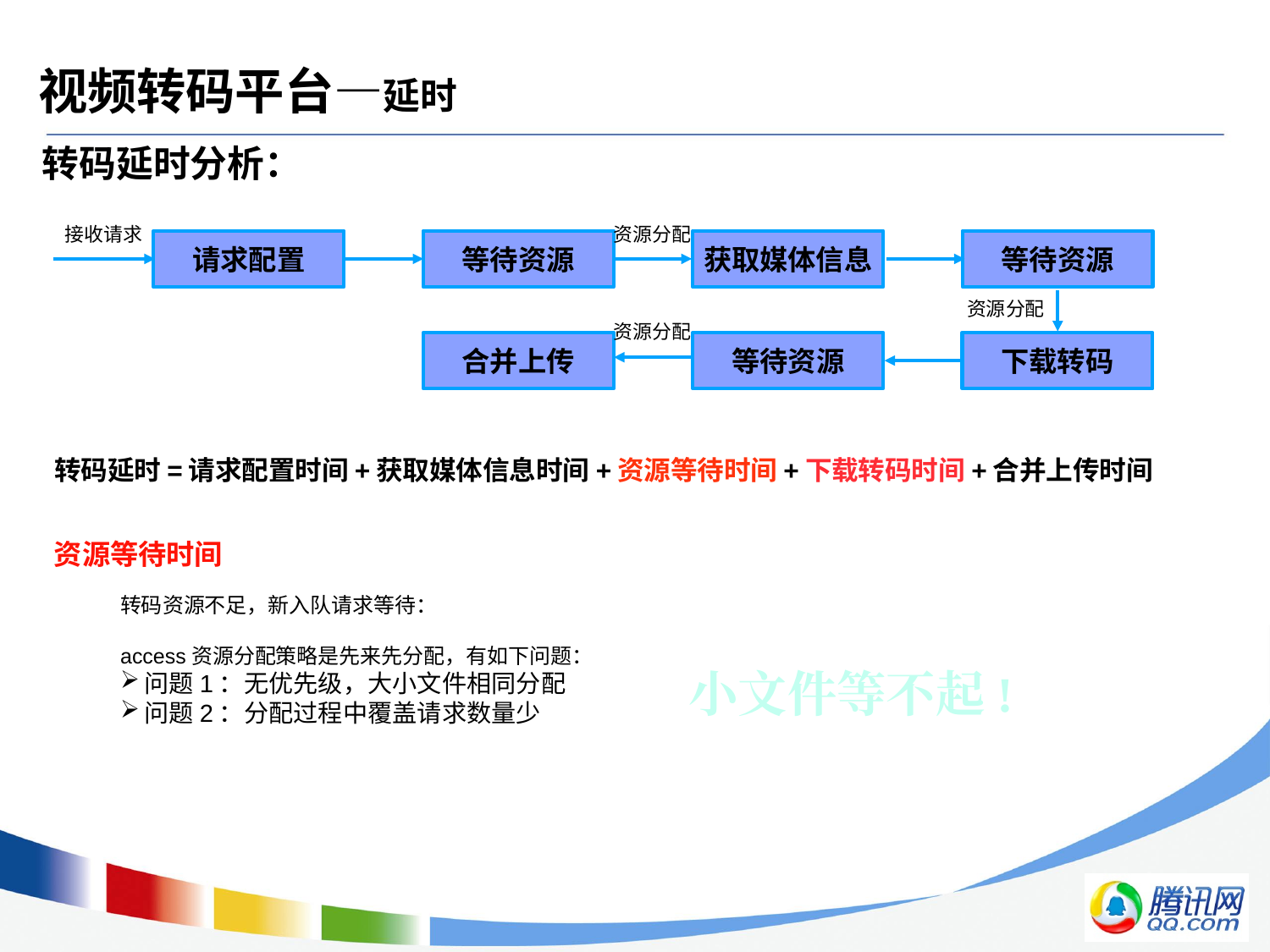

# 视频转码平台—延时
转码延时分析：
接收请求
资源分配
请求配置
等待资源
获取媒体信息
等待资源

资源分配

资源分配
合并上传
等待资源
下载转码

转码延时=请求配置时间+获取媒体信息时间+资源等待时间+下载转码时间+合并上传时间
资源等待时间
转码资源不足，新入队请求等待：

access资源分配策略是先来先分配，有如下问题：
问题1：无优先级，大小文件相同分配
问题2：分配过程中覆盖请求数量少
小文件等不起!